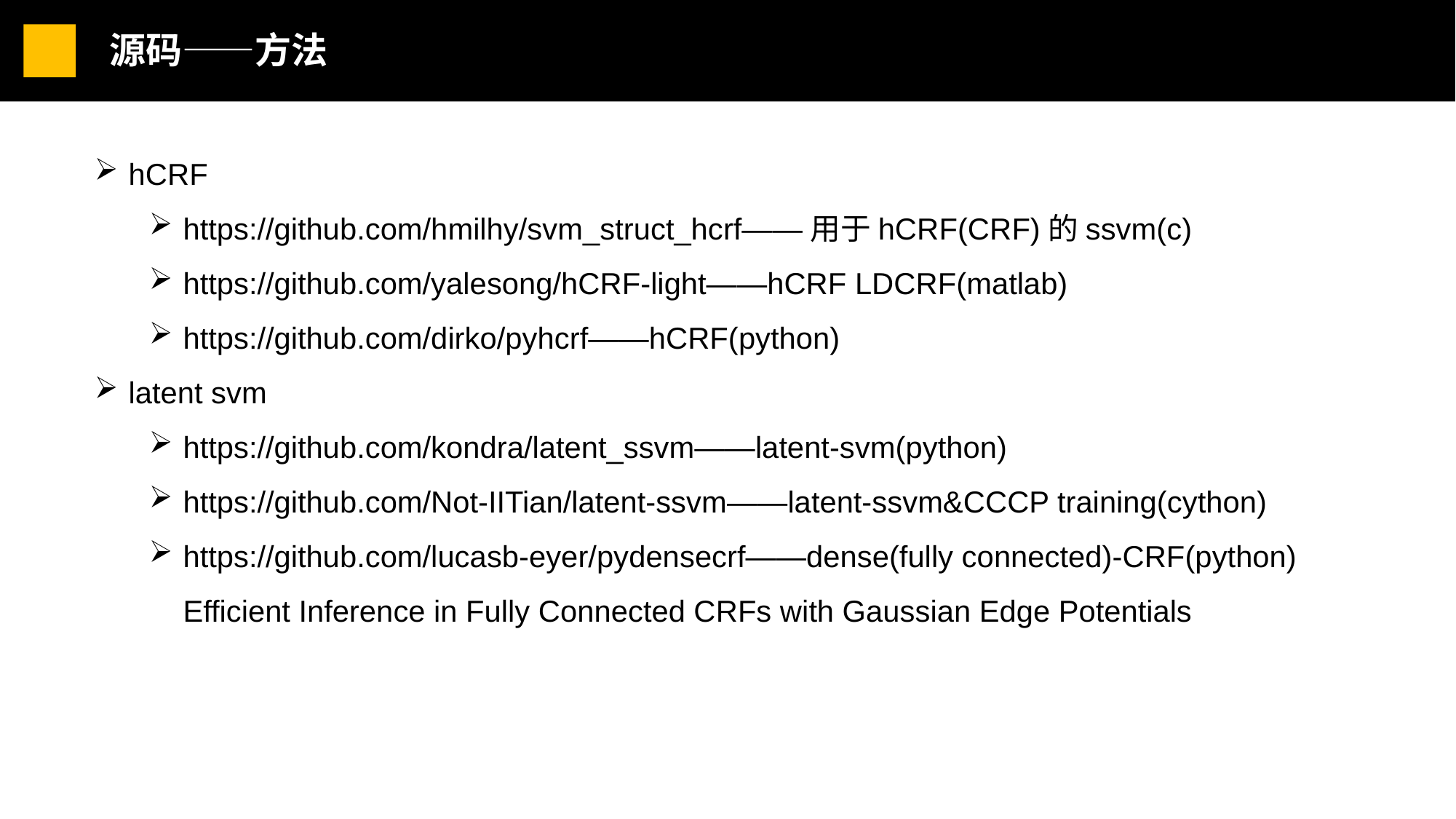

源码——方法
hCRF
https://github.com/hmilhy/svm_struct_hcrf——用于hCRF(CRF)的ssvm(c)
https://github.com/yalesong/hCRF-light——hCRF LDCRF(matlab)
https://github.com/dirko/pyhcrf——hCRF(python)
latent svm
https://github.com/kondra/latent_ssvm——latent-svm(python)
https://github.com/Not-IITian/latent-ssvm——latent-ssvm&CCCP training(cython)
https://github.com/lucasb-eyer/pydensecrf——dense(fully connected)-CRF(python)   Efficient Inference in Fully Connected CRFs with Gaussian Edge Potentials